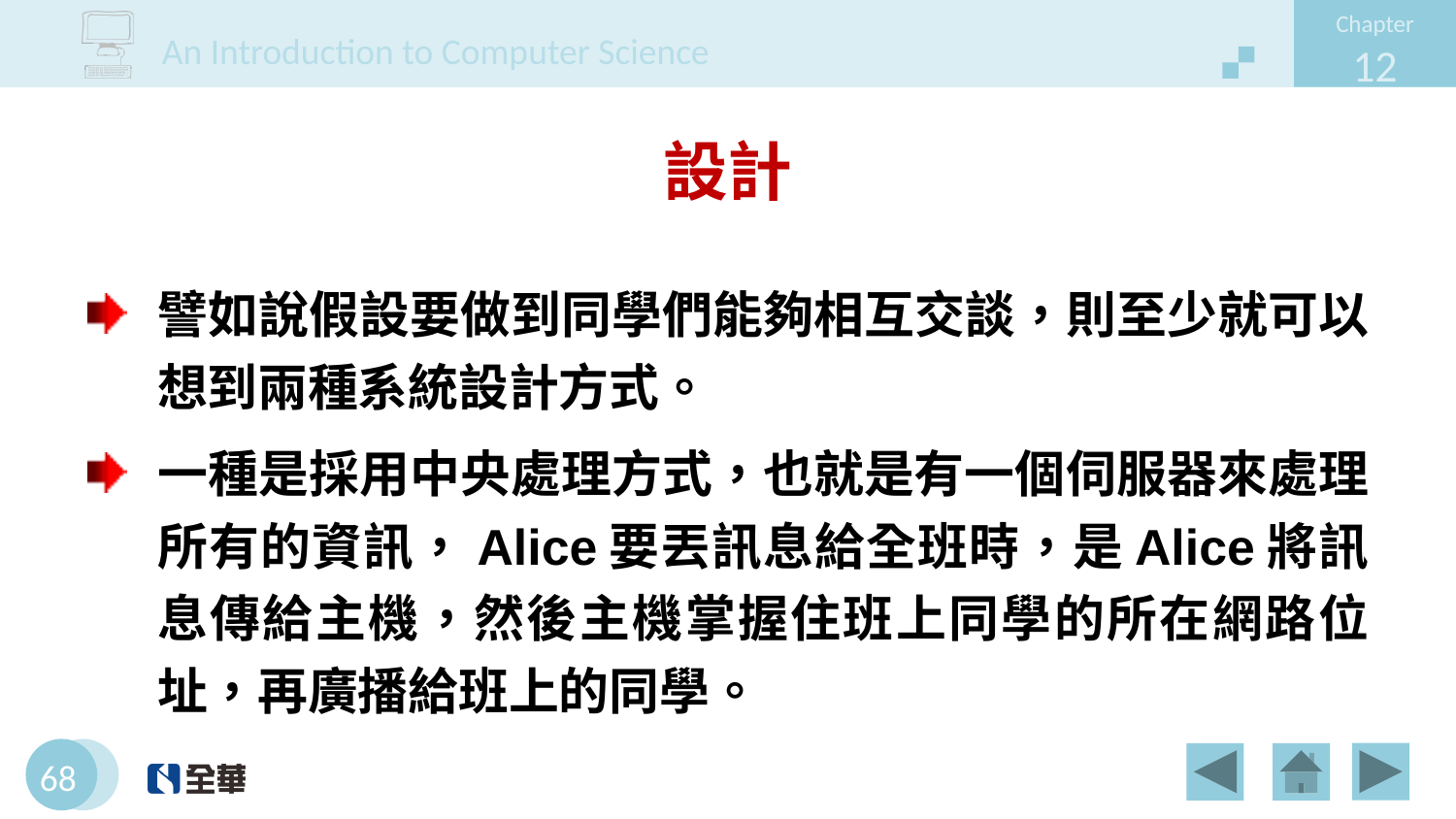

# 設計
譬如說假設要做到同學們能夠相互交談，則至少就可以想到兩種系統設計方式。
一種是採用中央處理方式，也就是有一個伺服器來處理所有的資訊，Alice要丟訊息給全班時，是Alice將訊息傳給主機，然後主機掌握住班上同學的所在網路位址，再廣播給班上的同學。